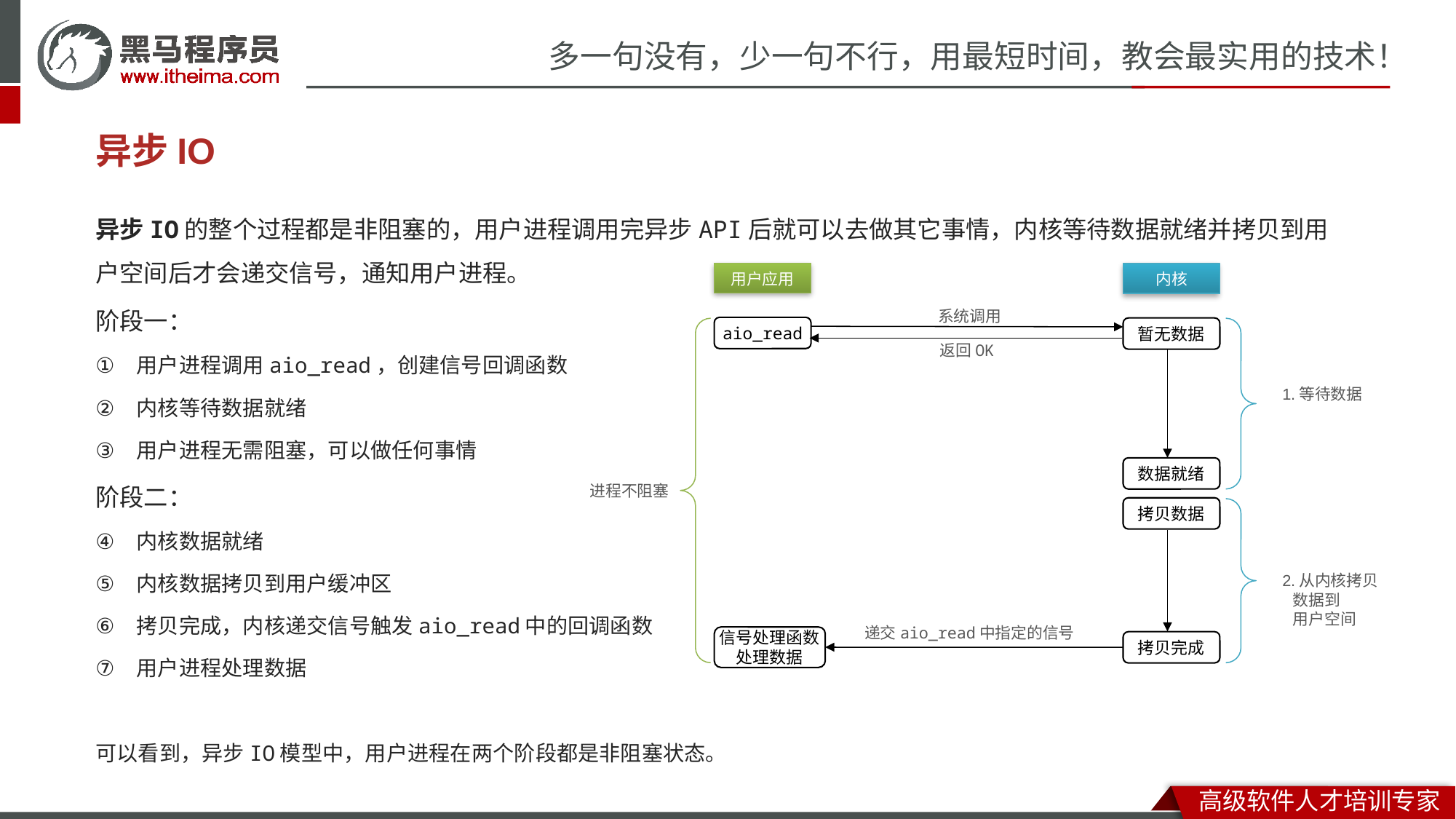

# 异步IO
异步IO的整个过程都是非阻塞的，用户进程调用完异步API后就可以去做其它事情，内核等待数据就绪并拷贝到用户空间后才会递交信号，通知用户进程。
阶段一：
用户进程调用aio_read，创建信号回调函数
内核等待数据就绪
用户进程无需阻塞，可以做任何事情
阶段二：
内核数据就绪
内核数据拷贝到用户缓冲区
拷贝完成，内核递交信号触发aio_read中的回调函数
用户进程处理数据

可以看到，异步IO模型中，用户进程在两个阶段都是非阻塞状态。
用户应用
内核
系统调用
aio_read
暂无数据

返回OK
1.等待数据
数据就绪
进程不阻塞
拷贝数据

2.从内核拷贝
  数据到
  用户空间
递交aio_read中指定的信号
信号处理函数
处理数据
拷贝完成